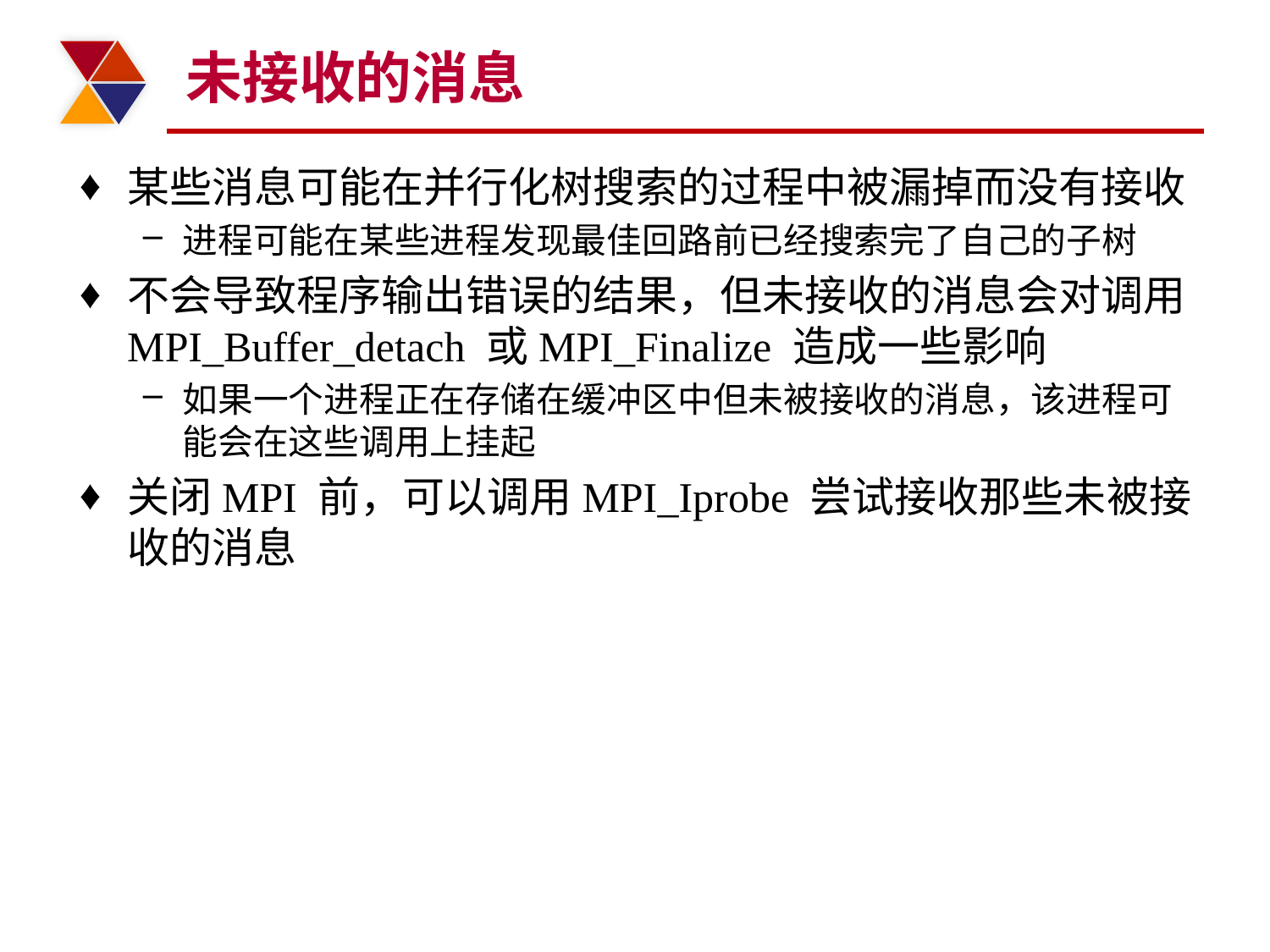

# 未接收的消息
某些消息可能在并行化树搜索的过程中被漏掉而没有接收
进程可能在某些进程发现最佳回路前已经搜索完了自己的子树
不会导致程序输出错误的结果，但未接收的消息会对调用MPI_Buffer_detach 或MPI_Finalize 造成一些影响
如果一个进程正在存储在缓冲区中但未被接收的消息，该进程可能会在这些调用上挂起
关闭MPI 前，可以调用MPI_Iprobe 尝试接收那些未被接收的消息